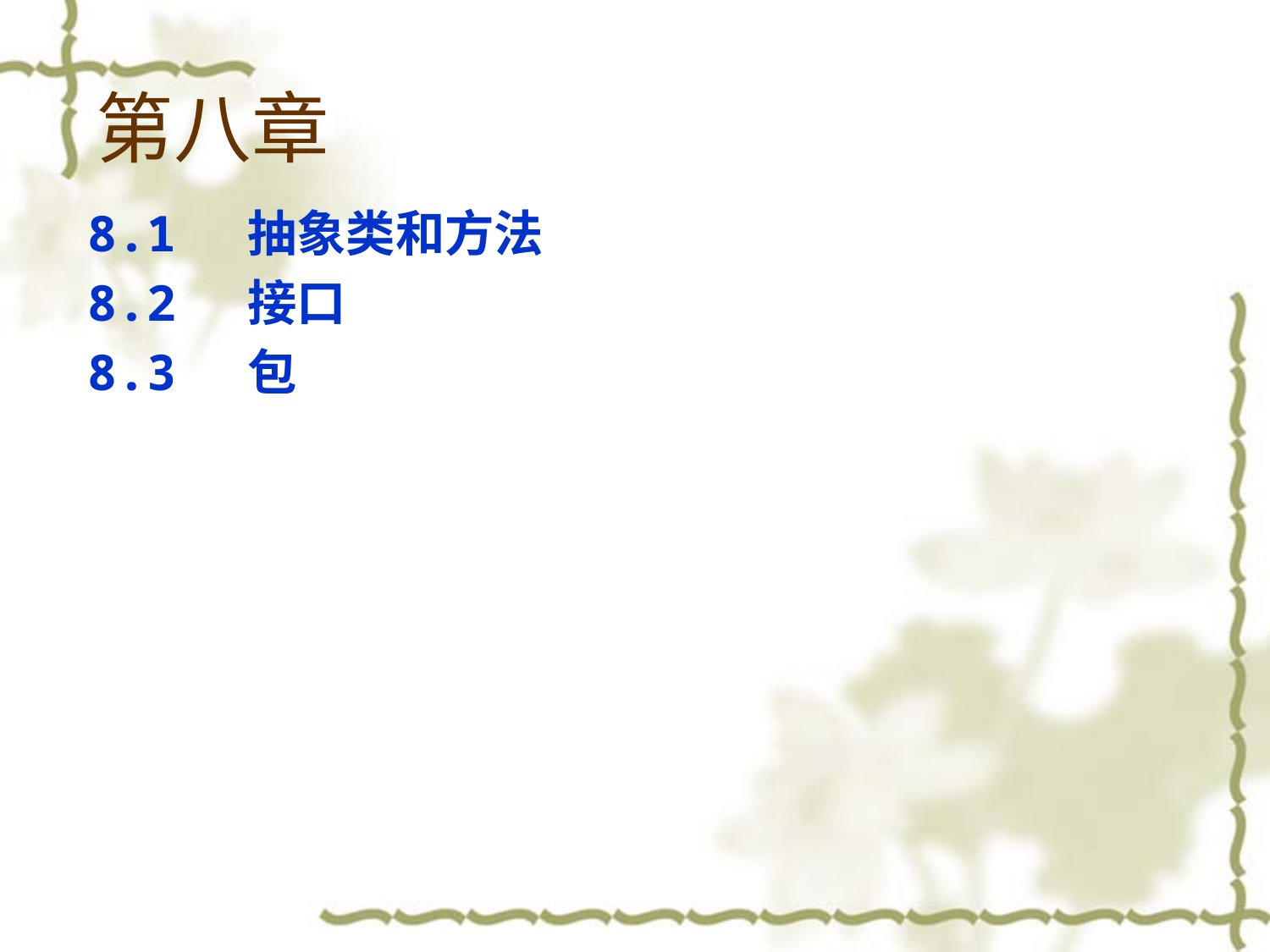

# 第八章
8.1  抽象类和方法
8.2  接口
8.3  包